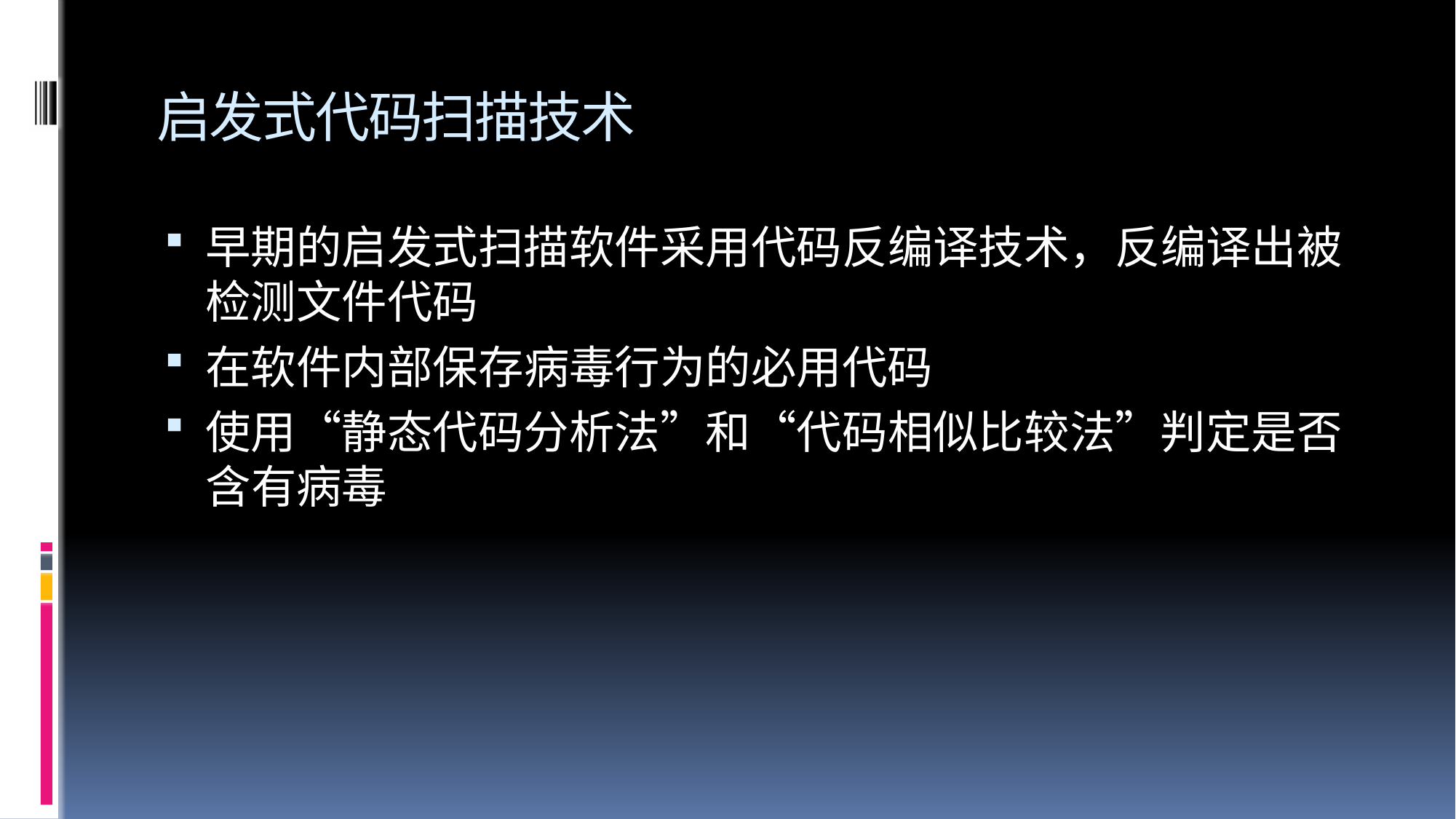

# 启发式代码扫描技术
早期的启发式扫描软件采用代码反编译技术，反编译出被检测文件代码
在软件内部保存病毒行为的必用代码
使用“静态代码分析法”和“代码相似比较法”判定是否含有病毒